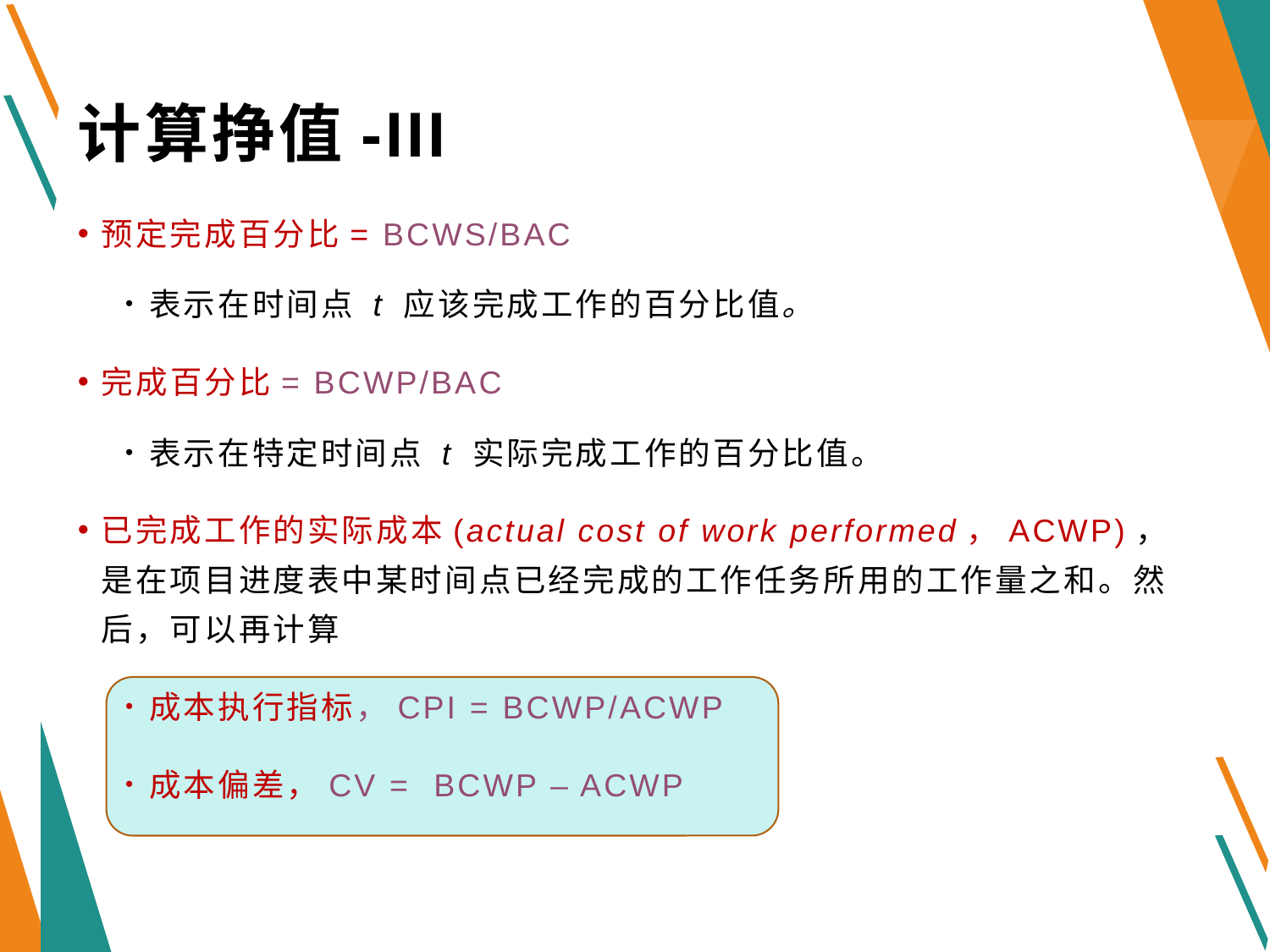

# 计算挣值-III
预定完成百分比= BCWS/BAC
表示在时间点 t 应该完成工作的百分比值。
完成百分比= BCWP/BAC
表示在特定时间点 t 实际完成工作的百分比值。
已完成工作的实际成本(actual cost of work performed，ACWP)，是在项目进度表中某时间点已经完成的工作任务所用的工作量之和。然后，可以再计算
成本执行指标，CPI = BCWP/ACWP
成本偏差，CV =  BCWP – ACWP

19